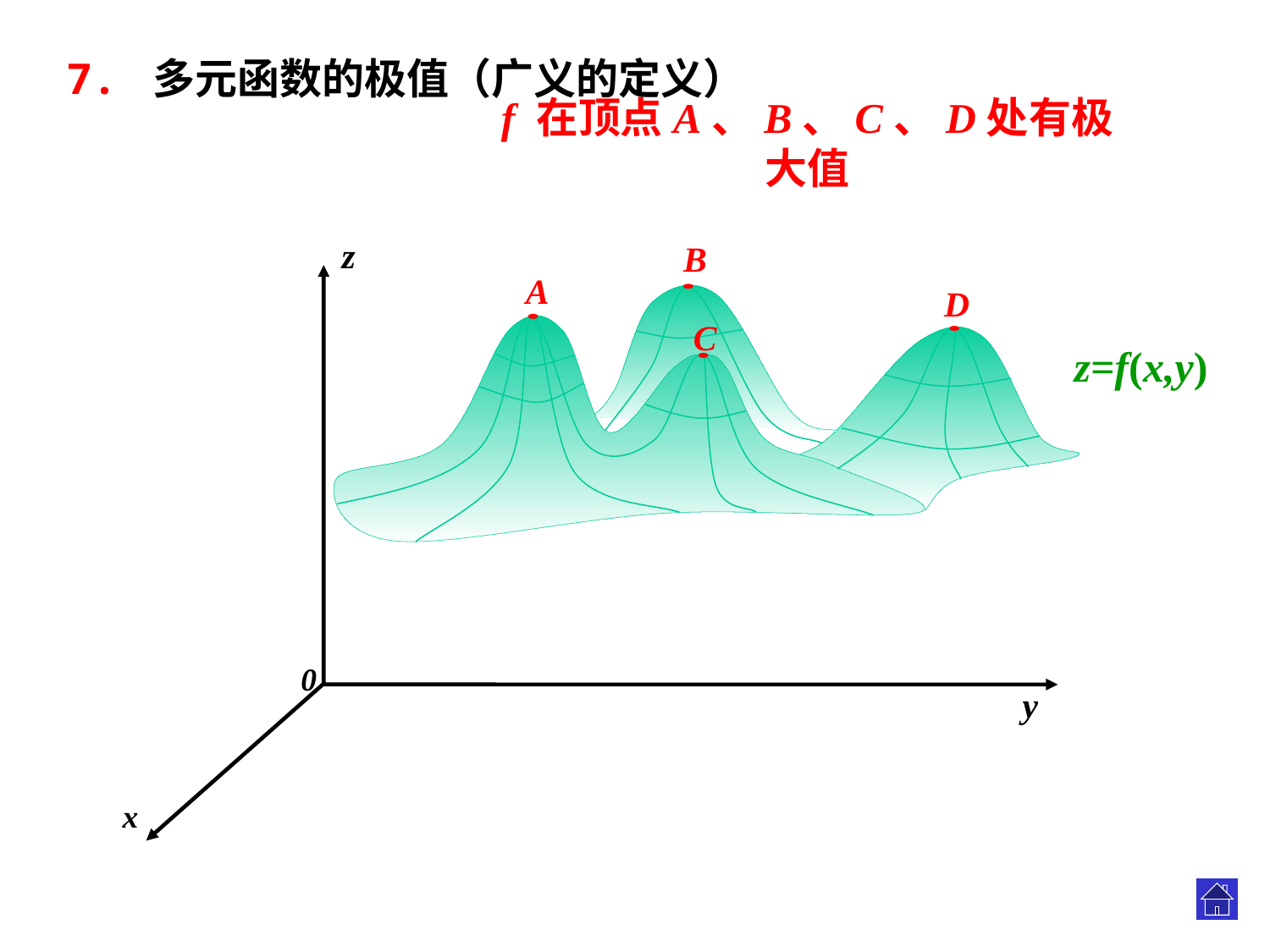

7. 多元函数的极值（广义的定义）
f 在顶点A、B、C、D处有极大值
z

0
y

x
B
A
D

C

z=f(x,y)